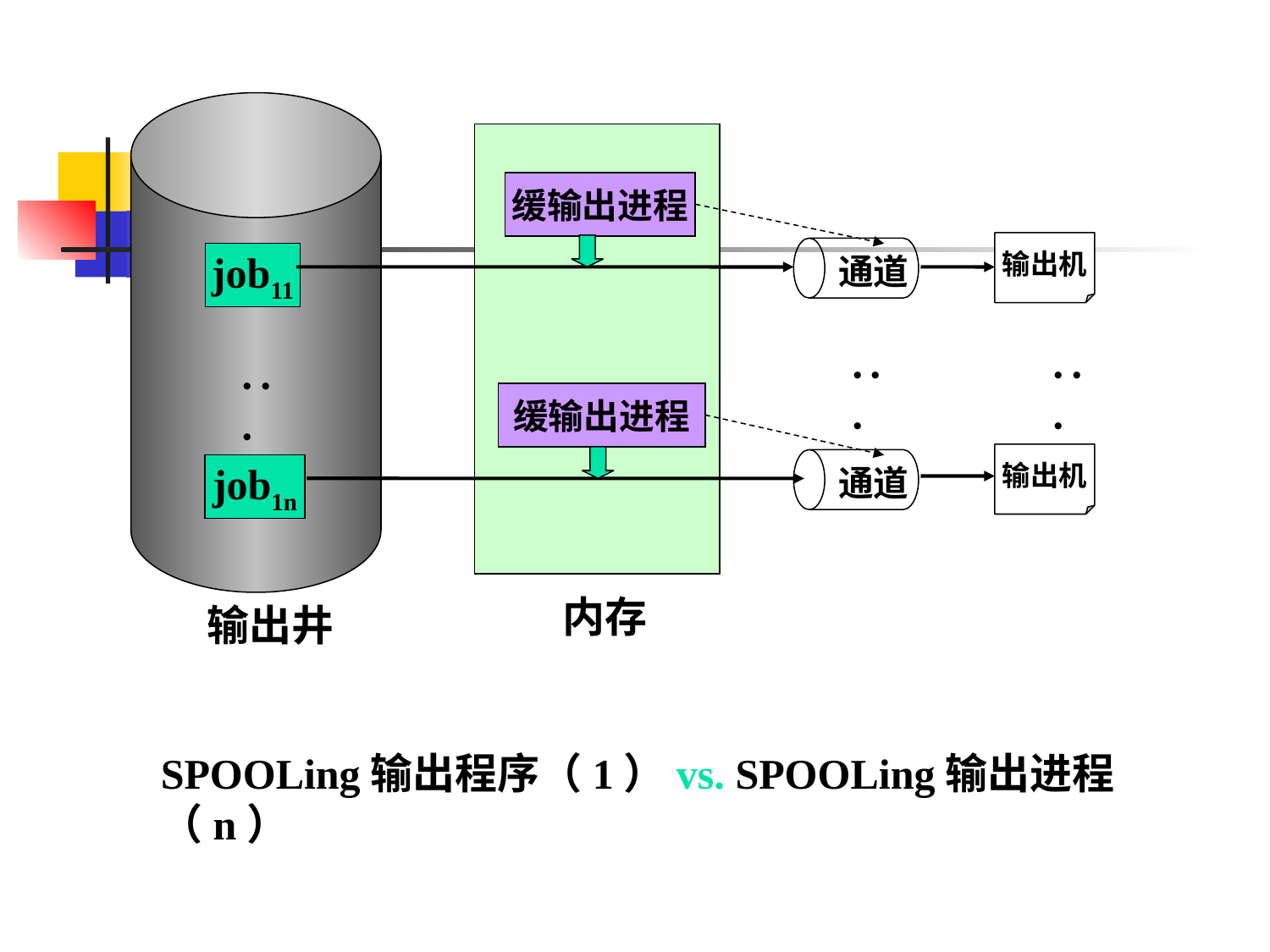

缓输出进程
输出机

通道
job11

...
...
...
缓输出进程
输出机

通道
job1n

内存
输出井
SPOOLing输出程序（1）vs. SPOOLing输出进程（n）